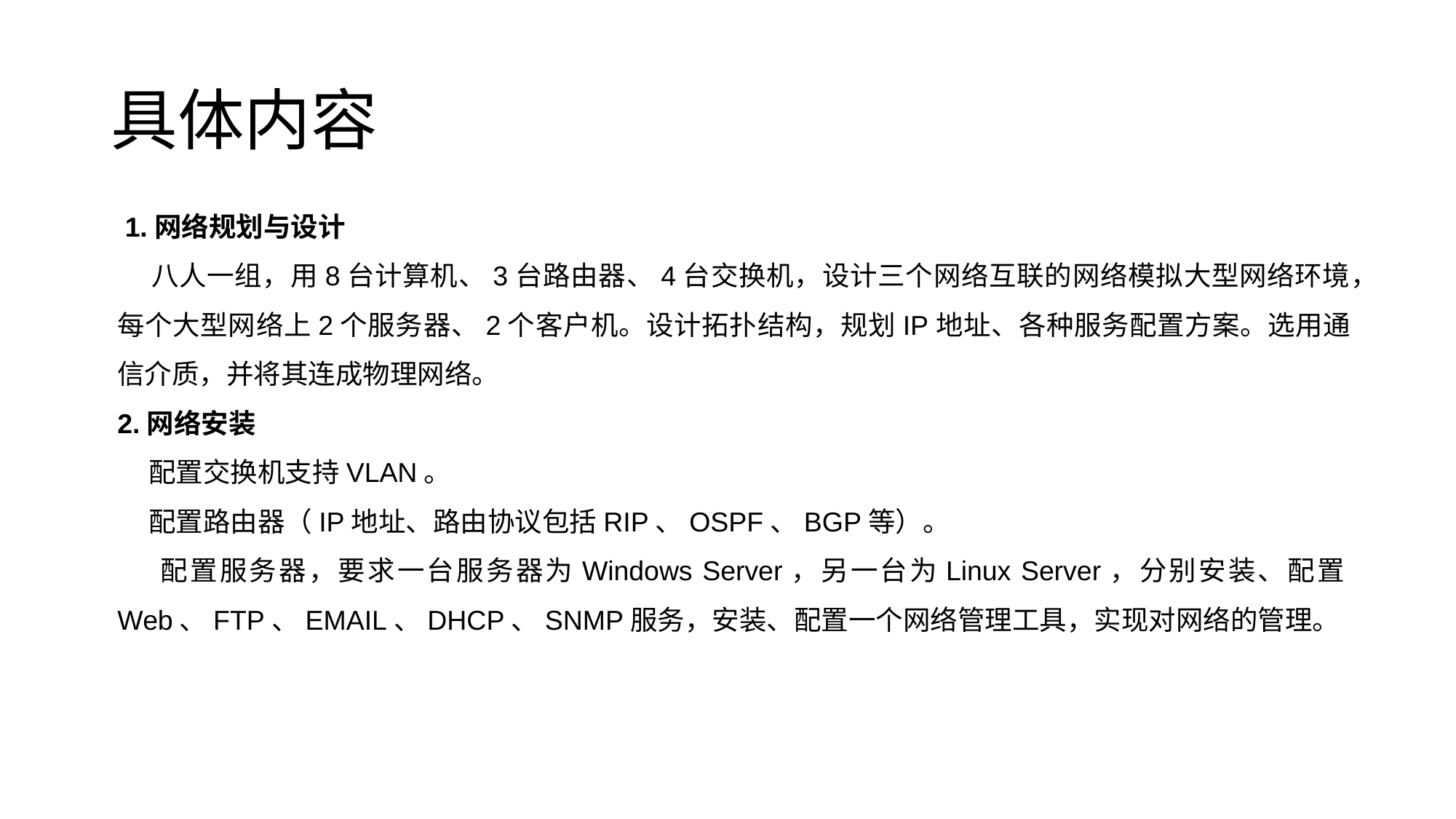

# 具体内容
 1.网络规划与设计
    八人一组，用8台计算机、3台路由器、4台交换机，设计三个网络互联的网络模拟大型网络环境，每个大型网络上2个服务器、2个客户机。设计拓扑结构，规划IP地址、各种服务配置方案。选用通信介质，并将其连成物理网络。
2.网络安装
    配置交换机支持VLAN。
    配置路由器（IP地址、路由协议包括RIP、OSPF、BGP等）。
    配置服务器，要求一台服务器为Windows Server，另一台为Linux Server，分别安装、配置Web、FTP、EMAIL、DHCP、SNMP服务，安装、配置一个网络管理工具，实现对网络的管理。